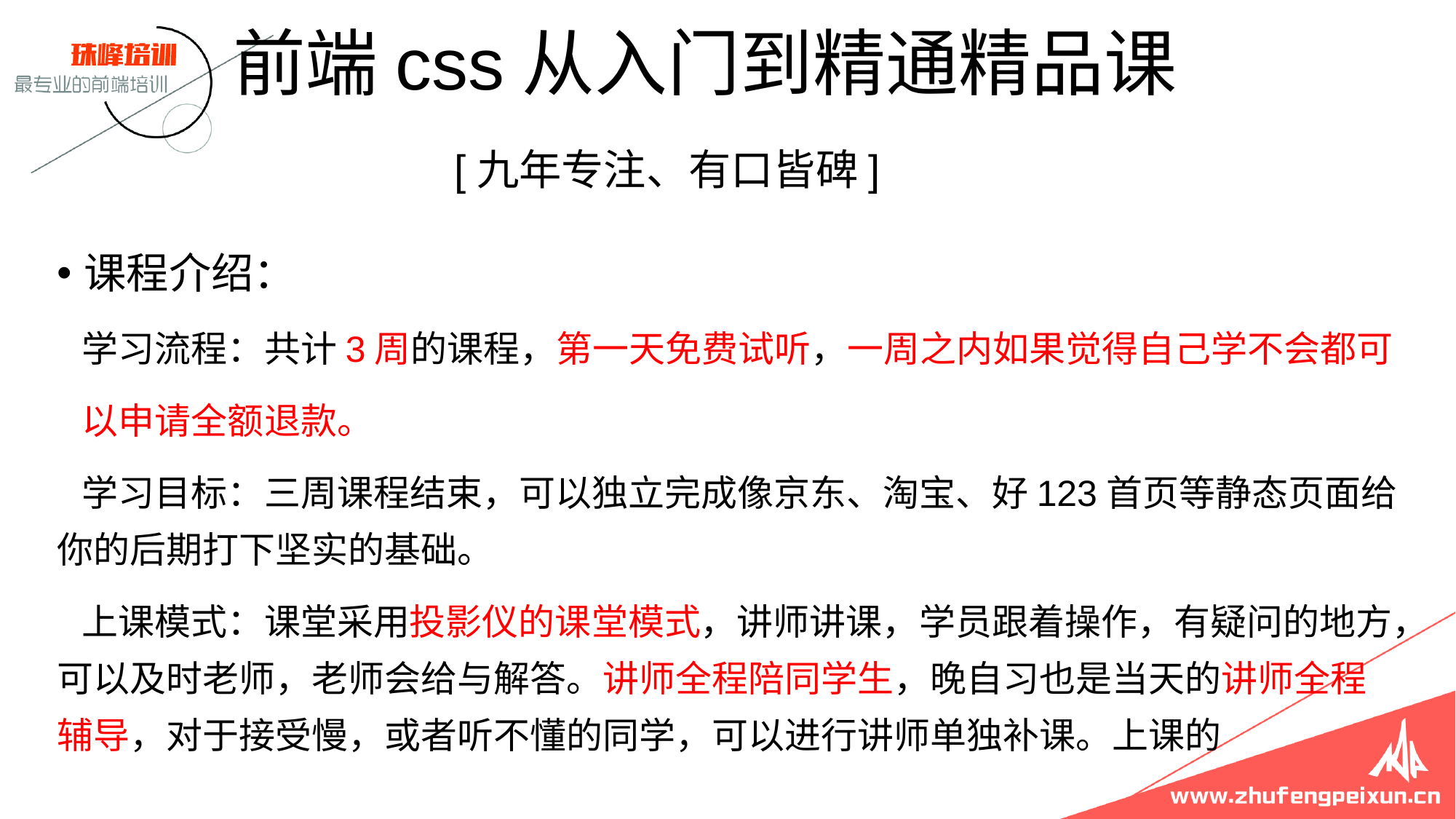

# 前端css从入门到精通精品课
[九年专注、有口皆碑]

课程介绍：
  学习流程：共计3周的课程，第一天免费试听，一周之内如果觉得自己学不会都可
  以申请全额退款。
  学习目标：三周课程结束，可以独立完成像京东、淘宝、好123首页等静态页面给你的后期打下坚实的基础。
  上课模式：课堂采用投影仪的课堂模式，讲师讲课，学员跟着操作，有疑问的地方，可以及时老师，老师会给与解答。讲师全程陪同学生，晚自习也是当天的讲师全程辅导，对于接受慢，或者听不懂的同学，可以进行讲师单独补课。上课的